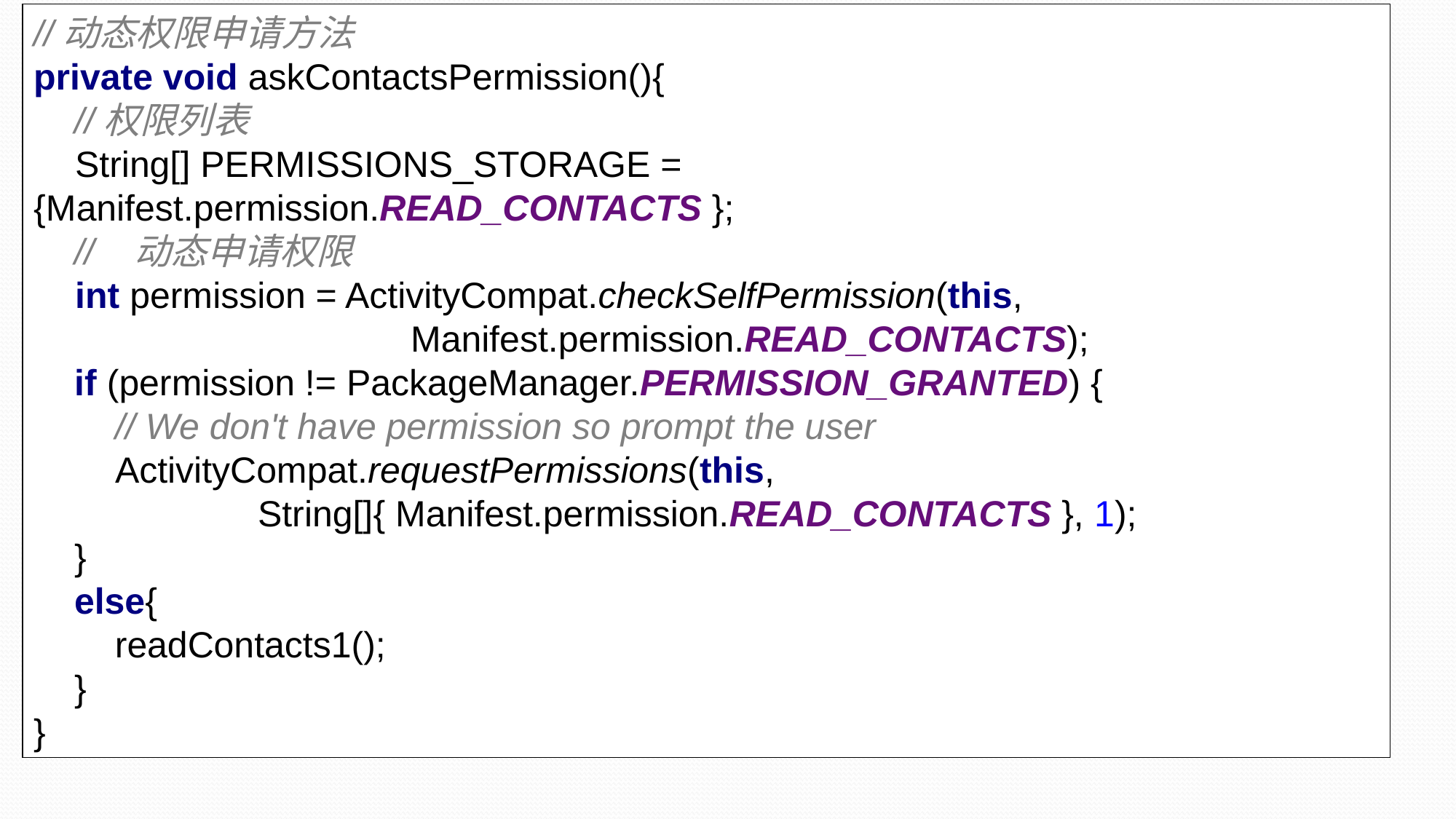

//动态权限申请方法
private void askContactsPermission(){
    //权限列表
    String[] PERMISSIONS_STORAGE = {Manifest.permission.READ_CONTACTS };
    //   动态申请权限
    int permission = ActivityCompat.checkSelfPermission(this,
                                     Manifest.permission.READ_CONTACTS);
    if (permission != PackageManager.PERMISSION_GRANTED) {
        // We don't have permission so prompt the user
        ActivityCompat.requestPermissions(this,
                      String[]{ Manifest.permission.READ_CONTACTS }, 1);
    }
    else{
        readContacts1();
    }
}